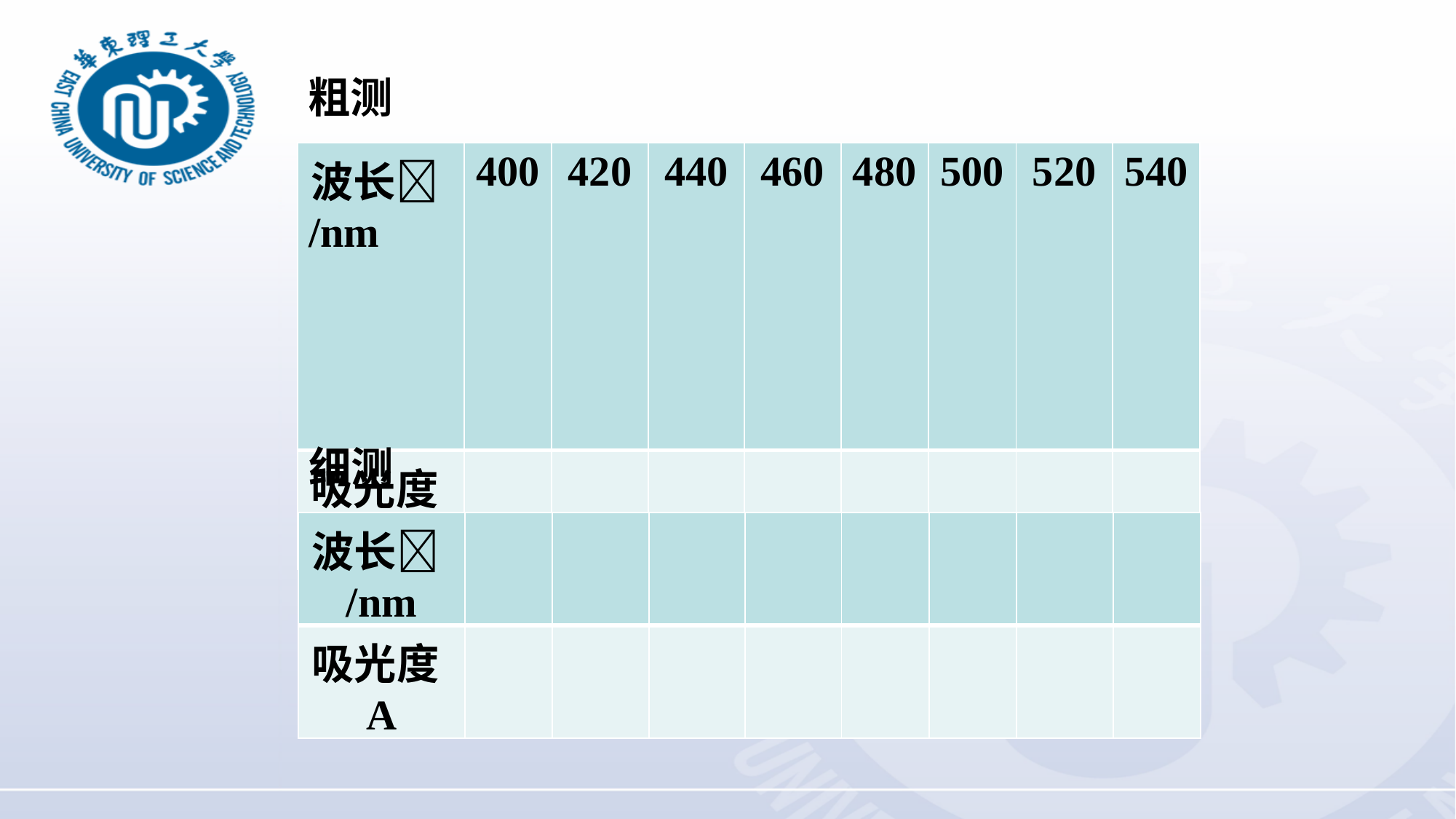

粗测
| 波长λ/nm | 400 | 420 | 440 | 460 | 480 | 500 | 520 | 540 |
| --- | --- | --- | --- | --- | --- | --- | --- | --- |
| 吸光度A |  |  |  |  |  |  |  |  |
细测
| 波长λ/nm |  |  |  |  |  |  |  |  |
| --- | --- | --- | --- | --- | --- | --- | --- | --- |
| 吸光度A |  |  |  |  |  |  |  |  |